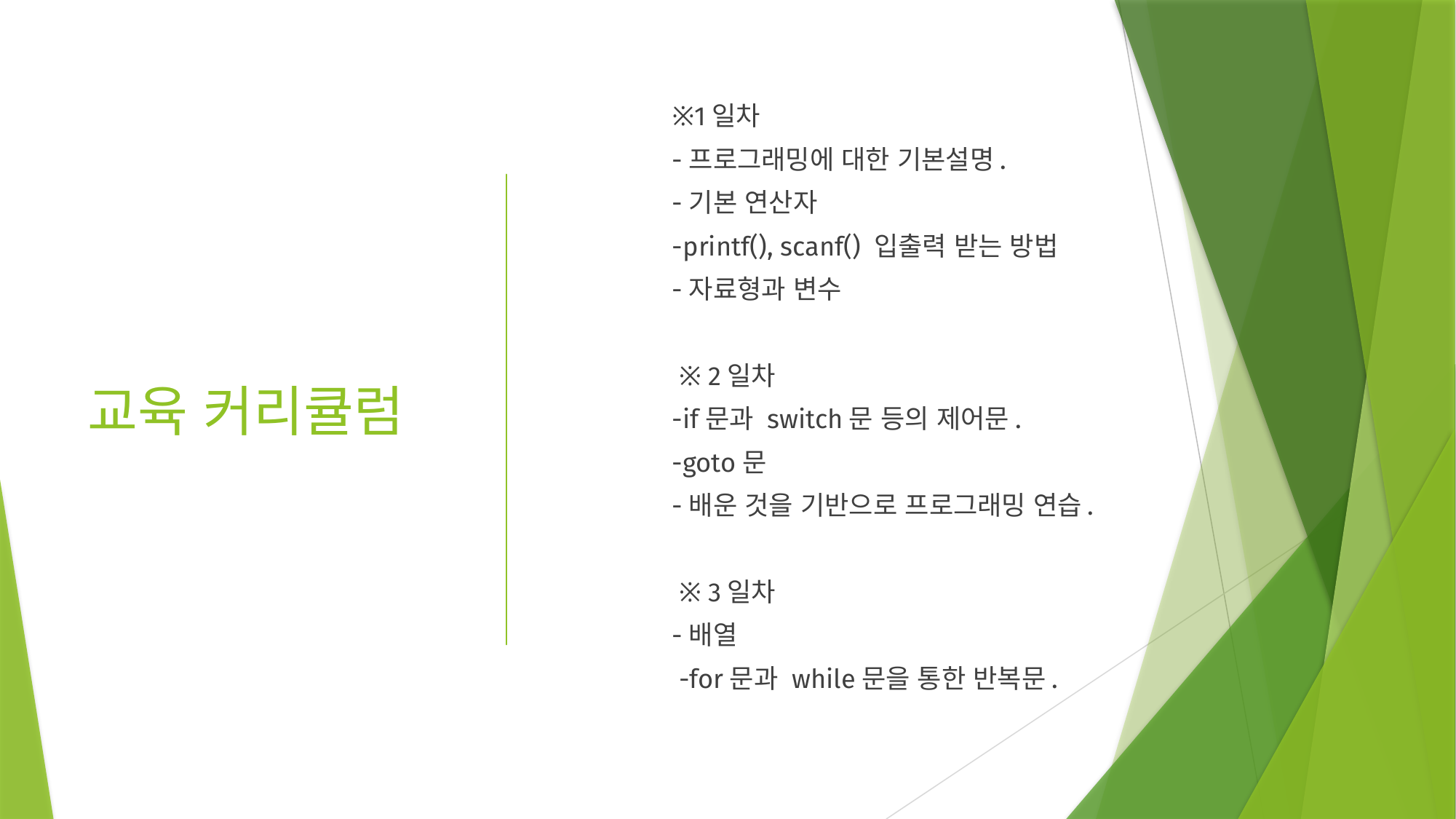

# 교육 커리큘럼
	※1일차
	-프로그래밍에 대한 기본설명.
	-기본 연산자
	-printf(), scanf() 입출력 받는 방법
	-자료형과 변수

	 ※ 2일차
	-if문과 switch문 등의 제어문.
	-goto문
	-배운 것을 기반으로 프로그래밍 연습.

	 ※ 3일차
	-배열
	 -for문과 while문을 통한 반복문.